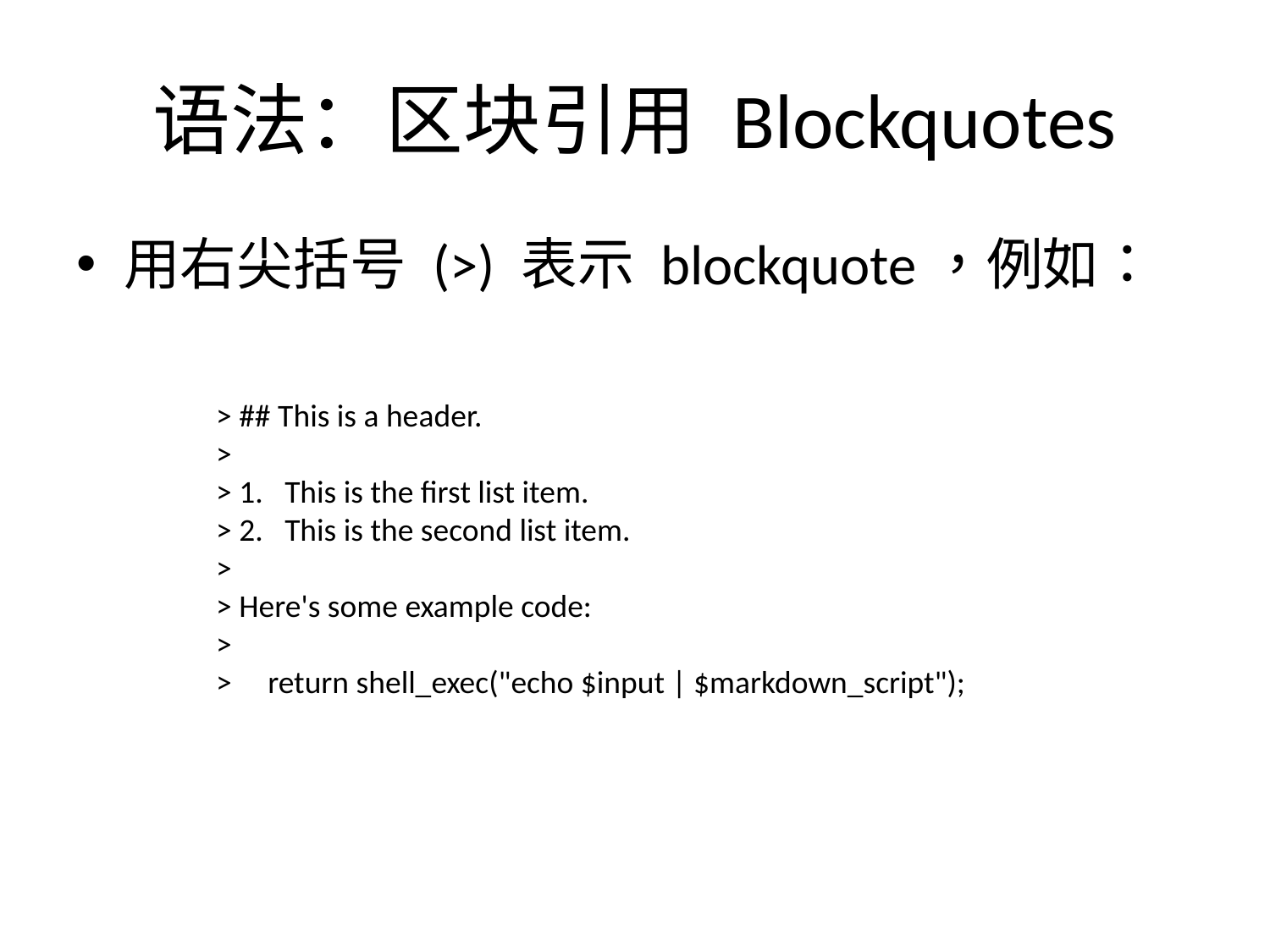

# 语法：区块引用 Blockquotes
用右尖括号 (>) 表示 blockquote，例如：
> ## This is a header.
>
> 1.   This is the first list item.
> 2.   This is the second list item.
>
> Here's some example code:
>
>     return shell_exec("echo $input | $markdown_script");